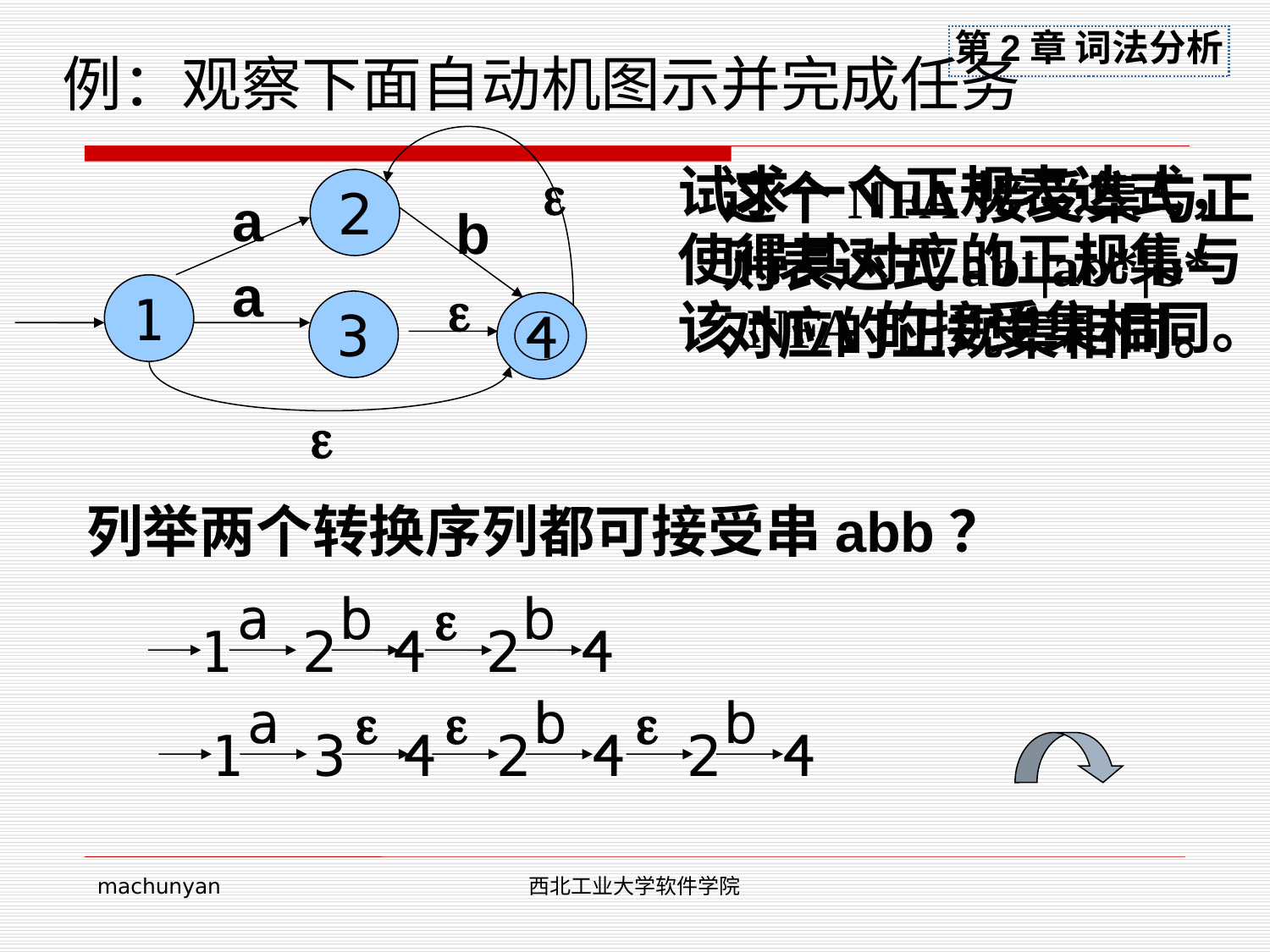

例：观察下面自动机图示并完成任务
试求一个正规表达式，使得其对应的正规集与该NFA的接受集相同。
这个NFA接受集与正则表达式ab+|ab*|b*对应的正规集相同。
2
ε
a

b

1
a
ε
3

4

ε
列举两个转换序列都可接受串abb？
a
b
ε
b
1
2
4
2
4

a
ε
ε
b
ε
b
1
3
4
2
4
2
4

machunyan

西北工业大学软件学院
67